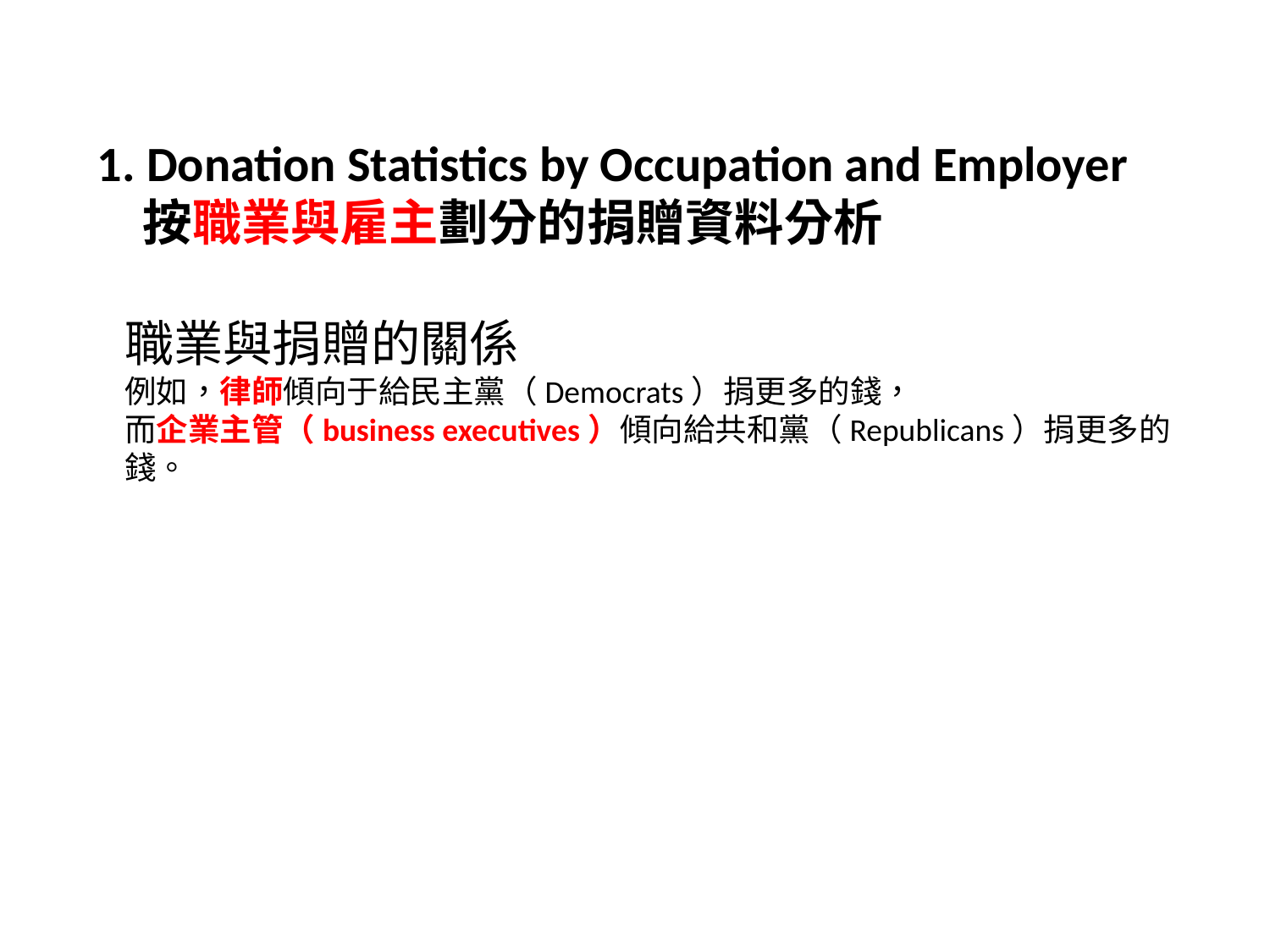

1. Donation Statistics by Occupation and Employer
   按職業與雇主劃分的捐贈資料分析
職業與捐贈的關係
例如，律師傾向于給民主黨（Democrats）捐更多的錢，
而企業主管（business executives）傾向給共和黨（Republicans）捐更多的錢。